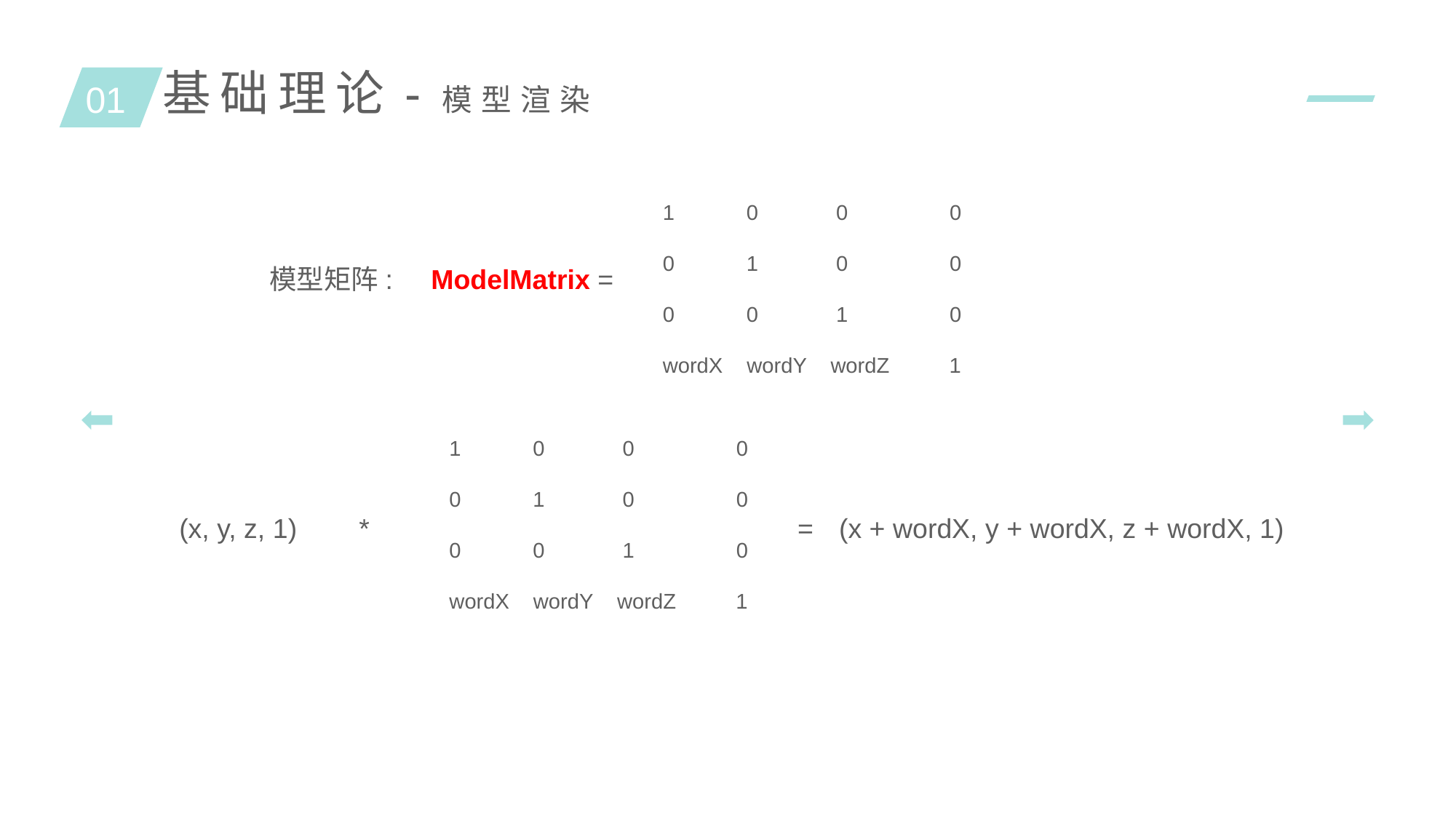

基础理论-模型渲染

01

1            0             0                 0

0            1             0                 0

0            0             1                 0

wordX    wordY    wordZ          1

模型矩阵:
ModelMatrix =

1            0             0                 0

0            1             0                 0

0            0             1                 0

wordX    wordY    wordZ          1

(x, y, z, 1)
*
=
(x + wordX, y + wordX, z + wordX, 1)